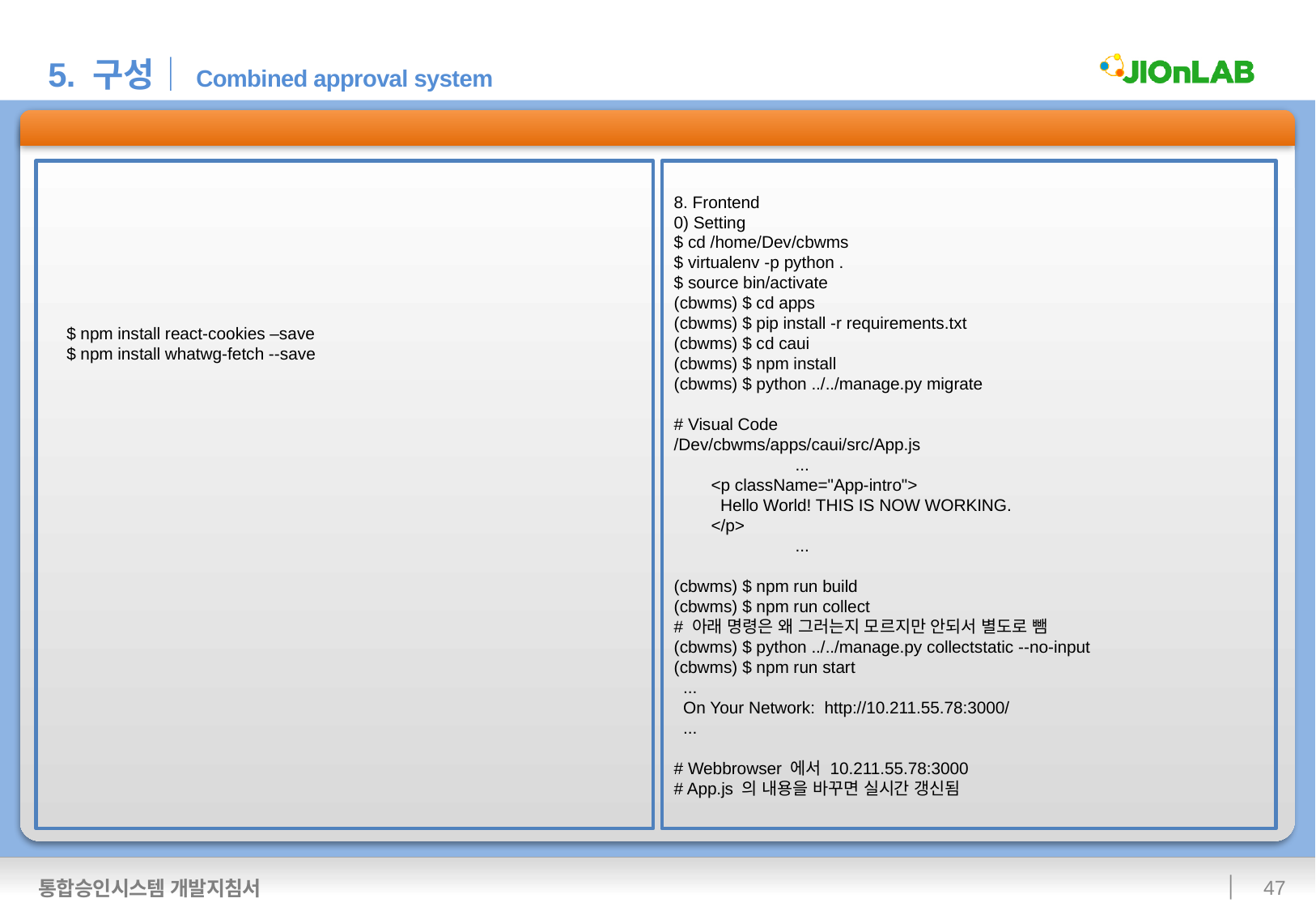

5. 구성│Combined approval system

통합승인시스템 구성

    $ npm install react-cookies –save
    $ npm install whatwg-fetch --save

8. Frontend
0) Setting
$ cd /home/Dev/cbwms
$ virtualenv -p python .
$ source bin/activate
(cbwms) $ cd apps
(cbwms) $ pip install -r requirements.txt
(cbwms) $ cd caui
(cbwms) $ npm install
(cbwms) $ python ../../manage.py migrate

# Visual Code
/Dev/cbwms/apps/caui/src/App.js
	...
        <p className="App-intro">
          Hello World! THIS IS NOW WORKING.
        </p>
	...

(cbwms) $ npm run build
(cbwms) $ npm run collect
# 아래 명령은 왜 그러는지 모르지만 안되서 별도로 뺌
(cbwms) $ python ../../manage.py collectstatic --no-input
(cbwms) $ npm run start
  ...
  On Your Network:  http://10.211.55.78:3000/
  ...

# Webbrowser 에서 10.211.55.78:3000
# App.js 의 내용을 바꾸면 실시간 갱신됨
 47